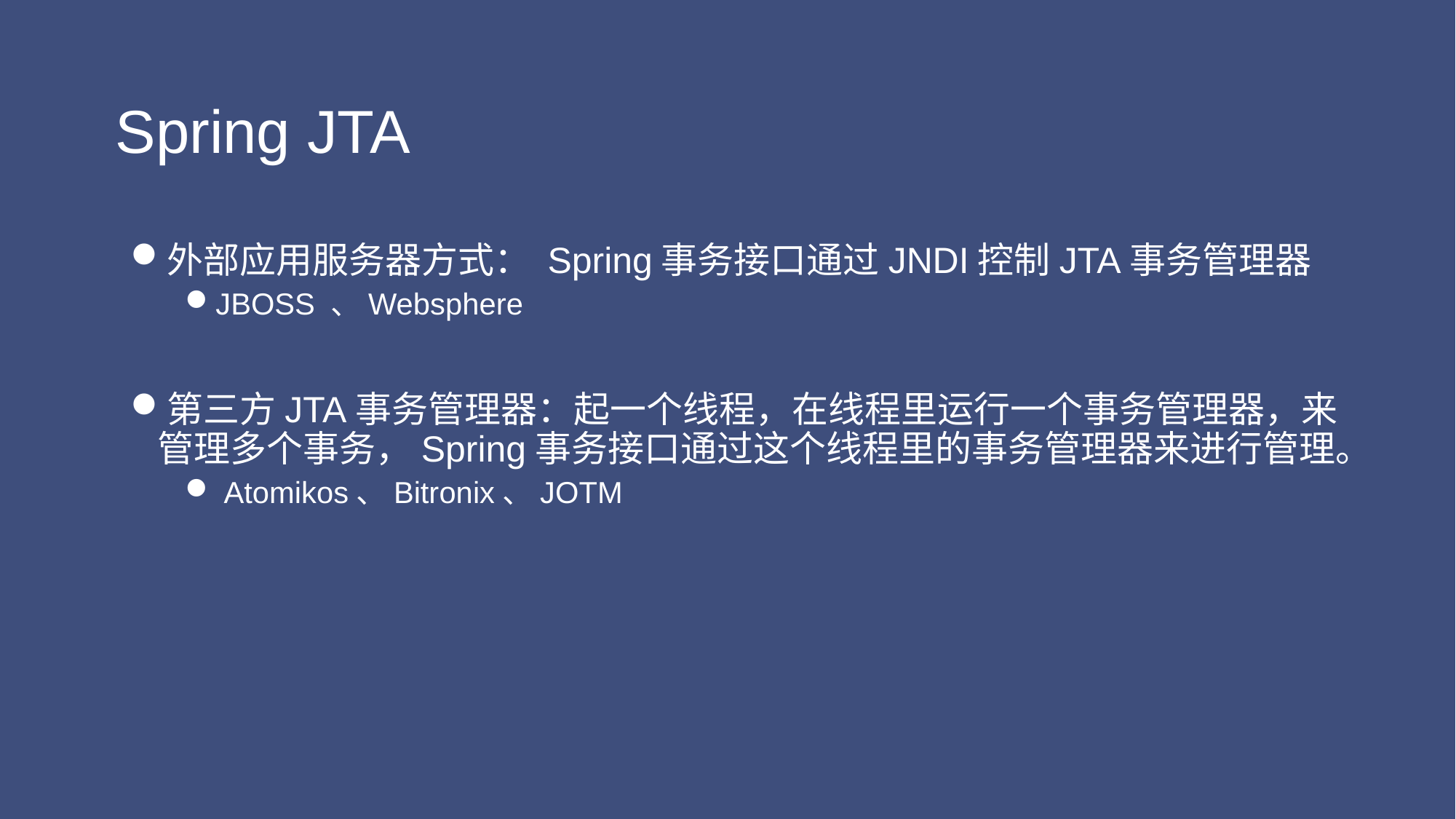

# Spring JTA

外部应用服务器方式： Spring事务接口通过JNDI控制JTA事务管理器
JBOSS 、Websphere

第三方JTA事务管理器：起一个线程，在线程里运行一个事务管理器，来管理多个事务，Spring事务接口通过这个线程里的事务管理器来进行管理。
 Atomikos、Bitronix、JOTM